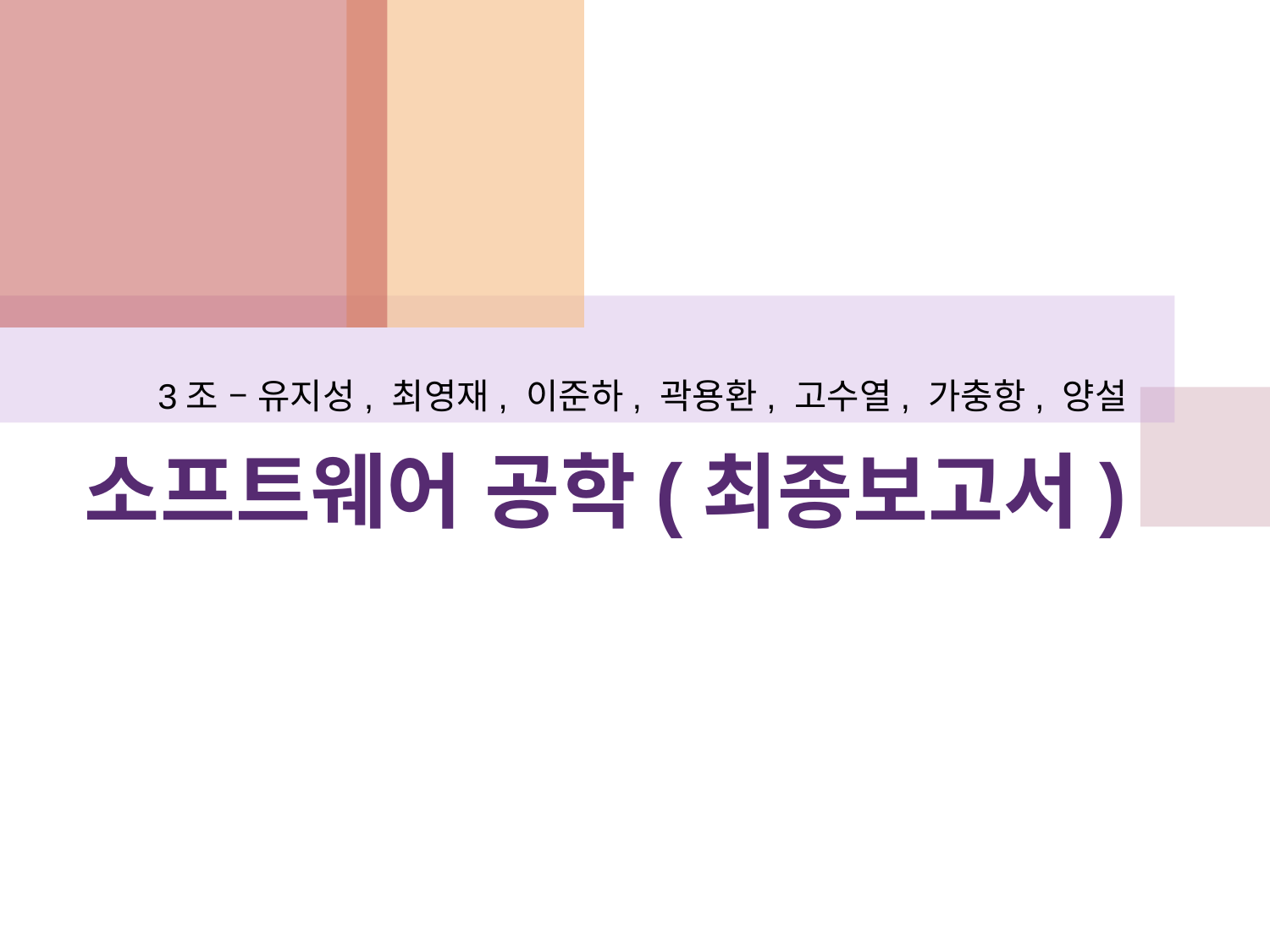

3조 – 유지성, 최영재, 이준하, 곽용환, 고수열, 가충항, 양설
# 소프트웨어 공학(최종보고서)